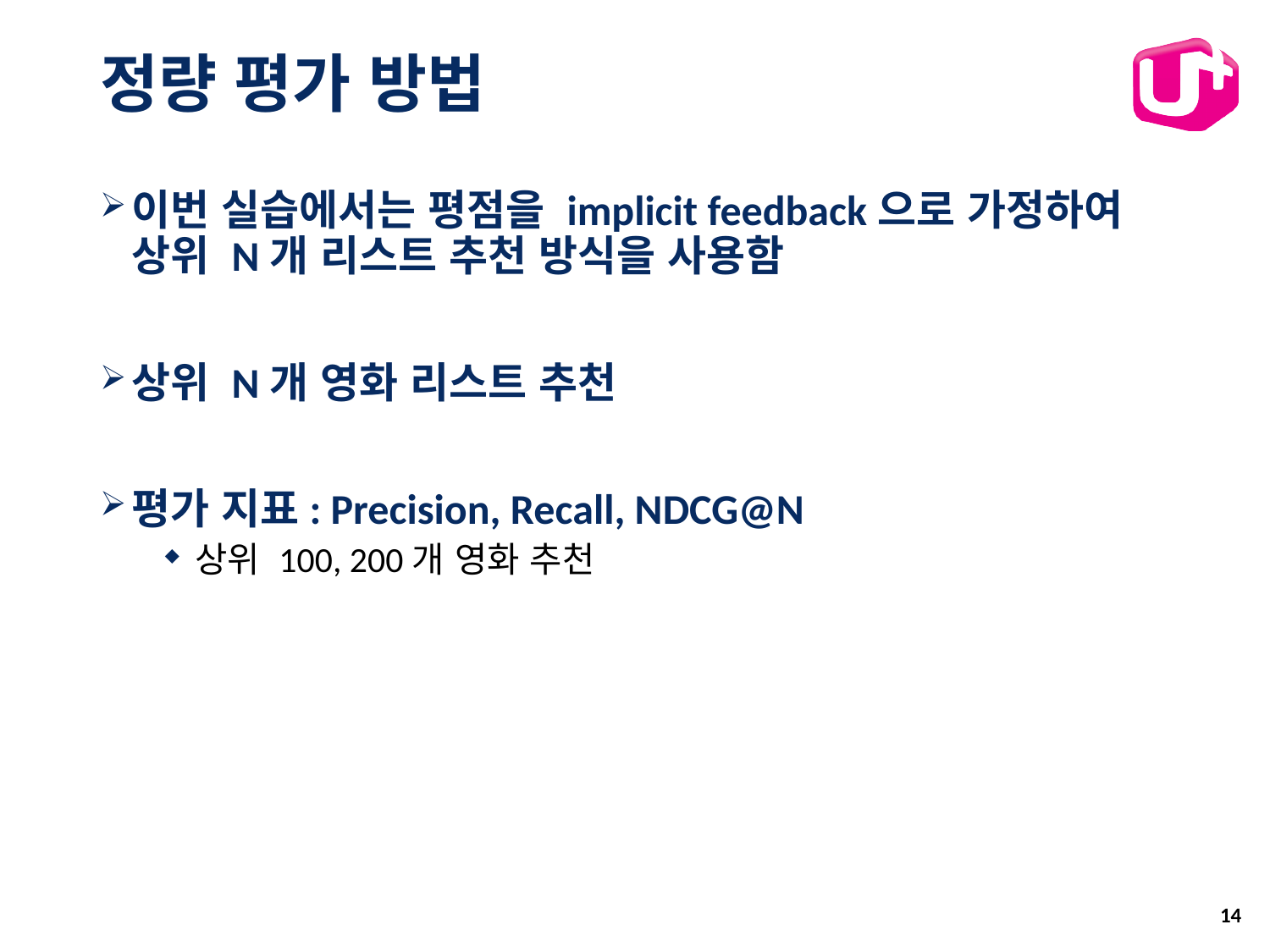

# 정량 평가 방법
이번 실습에서는 평점을 implicit feedback으로 가정하여 상위 N개 리스트 추천 방식을 사용함

상위 N개 영화 리스트 추천

평가 지표: Precision, Recall, NDCG@N
상위 100, 200개 영화 추천
14